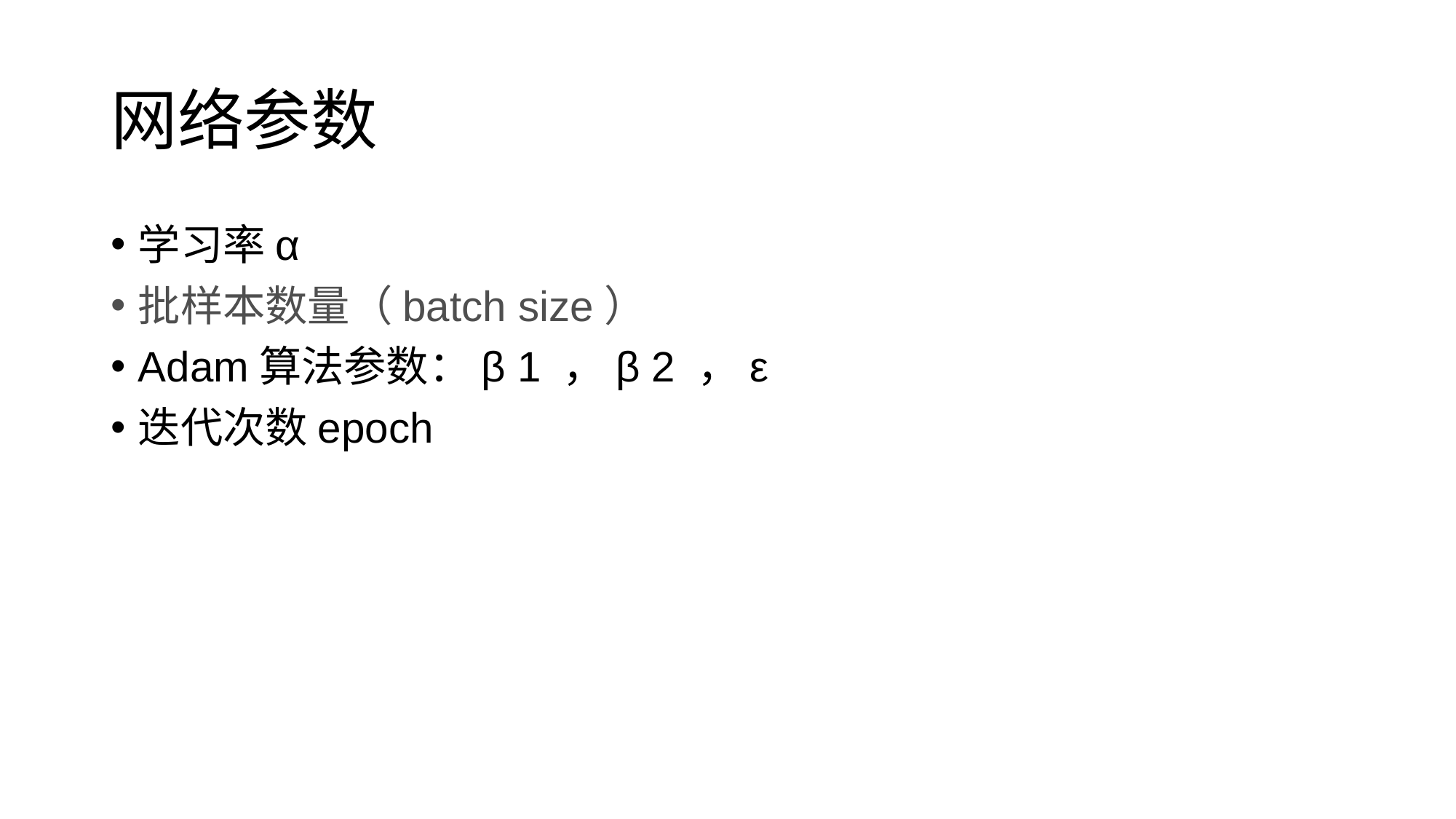

# 网络参数
学习率α
批样本数量（batch size）
Adam算法参数：β 1​ ，β 2​ ，ε
迭代次数epoch